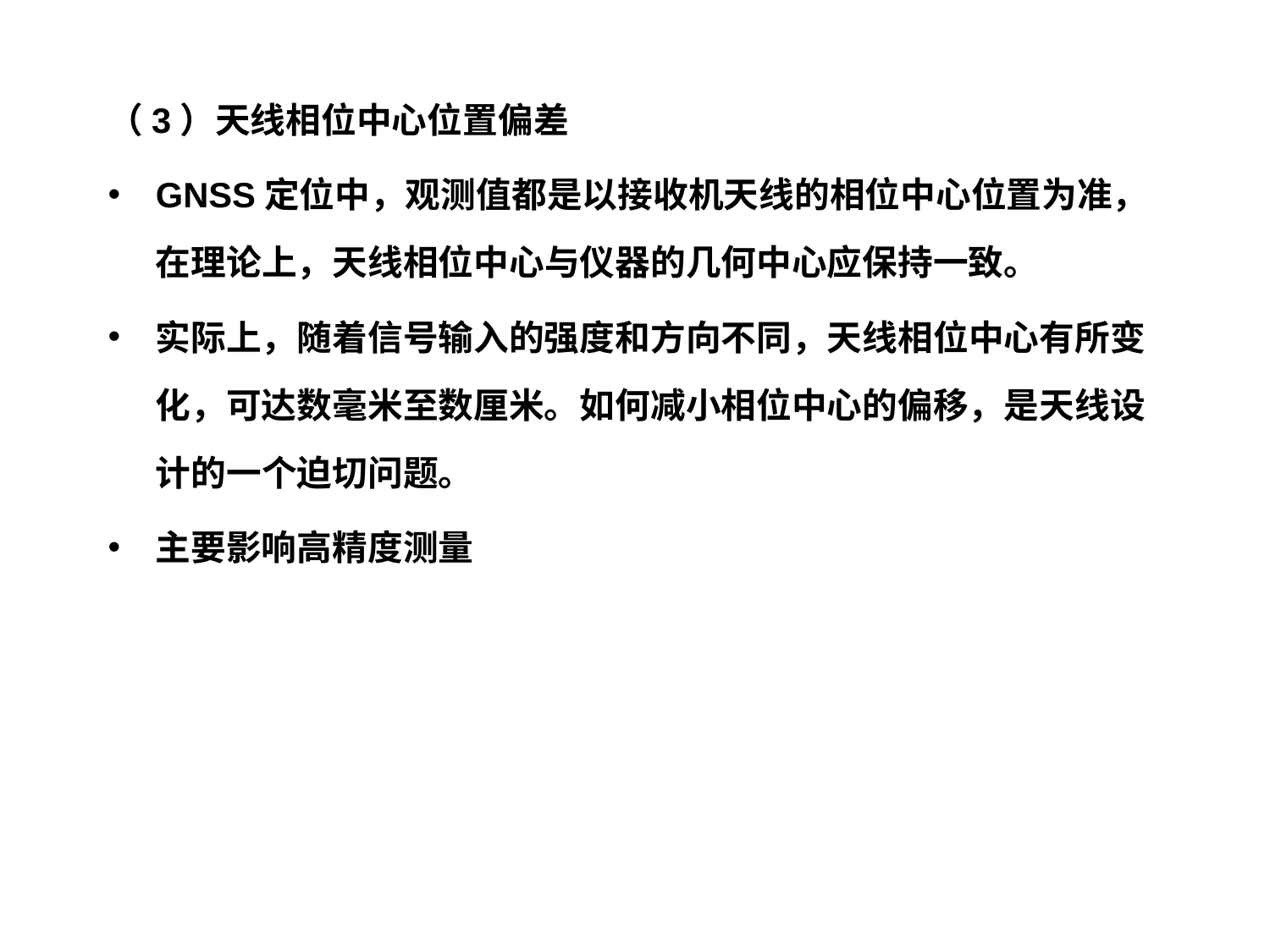

（3）天线相位中心位置偏差
GNSS定位中，观测值都是以接收机天线的相位中心位置为准，在理论上，天线相位中心与仪器的几何中心应保持一致。
实际上，随着信号输入的强度和方向不同，天线相位中心有所变化，可达数毫米至数厘米。如何减小相位中心的偏移，是天线设计的一个迫切问题。
主要影响高精度测量